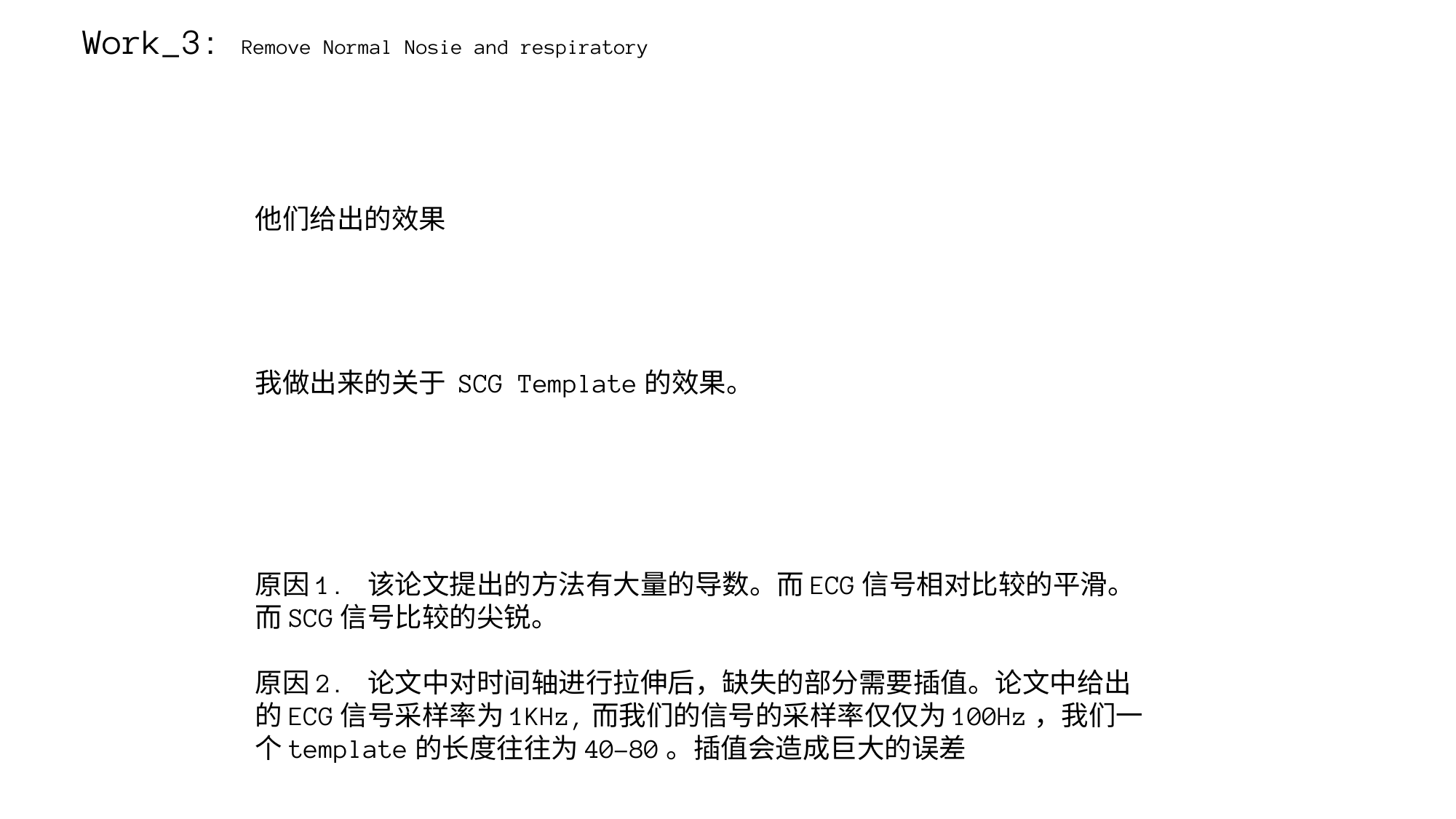

Work_3: Remove Normal Nosie and respiratory
他们给出的效果

我做出来的关于 SCG Template的效果。
原因1. 该论文提出的方法有大量的导数。而ECG信号相对比较的平滑。而SCG信号比较的尖锐。

原因2. 论文中对时间轴进行拉伸后，缺失的部分需要插值。论文中给出的ECG信号采样率为1KHz,而我们的信号的采样率仅仅为100Hz，我们一个template的长度往往为40-80。插值会造成巨大的误差